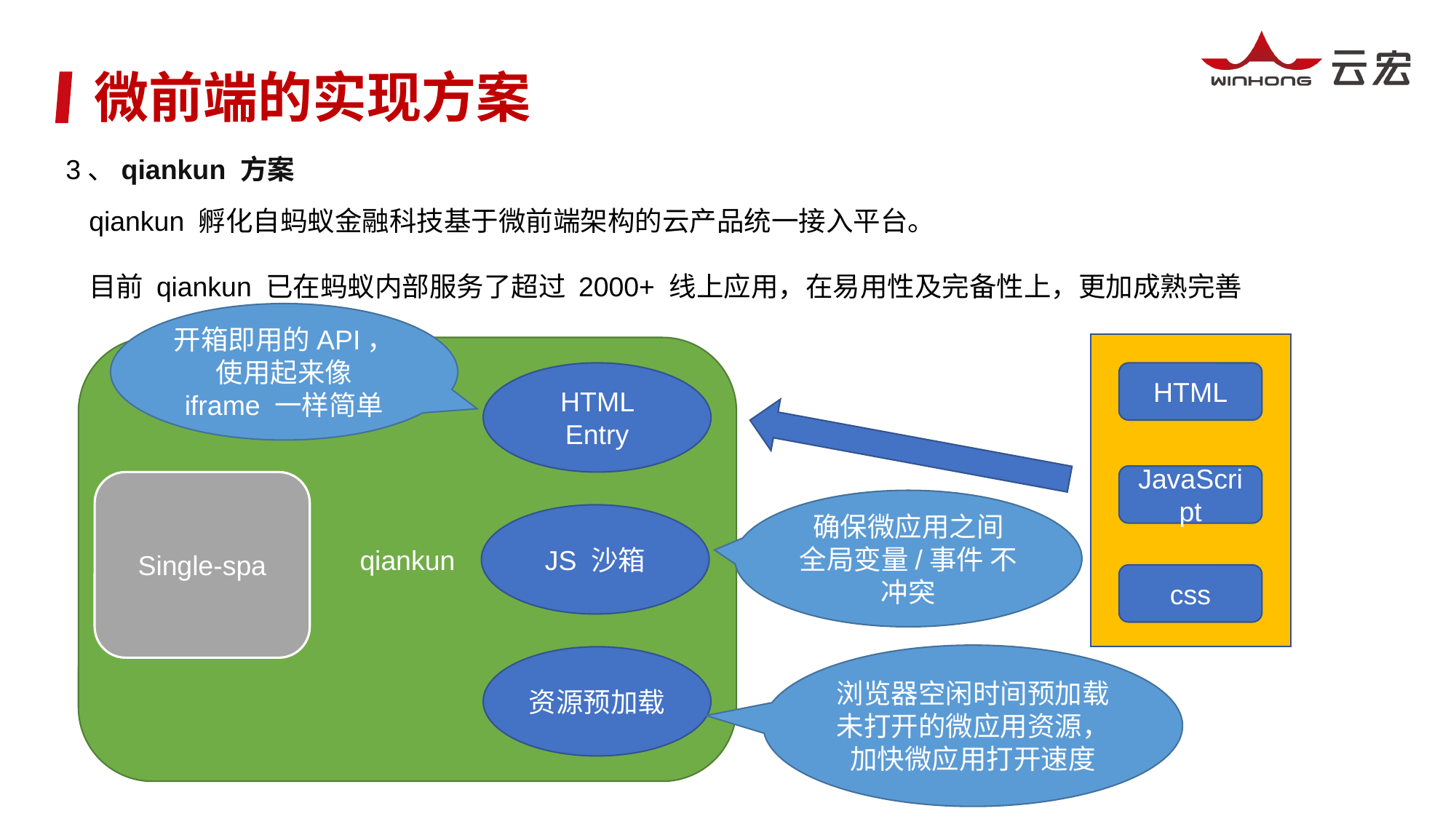

微前端的实现方案
3、qiankun 方案
qiankun 孵化自蚂蚁金融科技基于微前端架构的云产品统一接入平台。
目前 qiankun 已在蚂蚁内部服务了超过 2000+ 线上应用，在易用性及完备性上，更加成熟完善
开箱即用的API，使用起来像 iframe 一样简单

qiankun
HTML Entry
HTML

JavaScript
Single-spa
确保微应用之间 全局变量/事件 不冲突
JS 沙箱
css
浏览器空闲时间预加载未打开的微应用资源，加快微应用打开速度
资源预加载